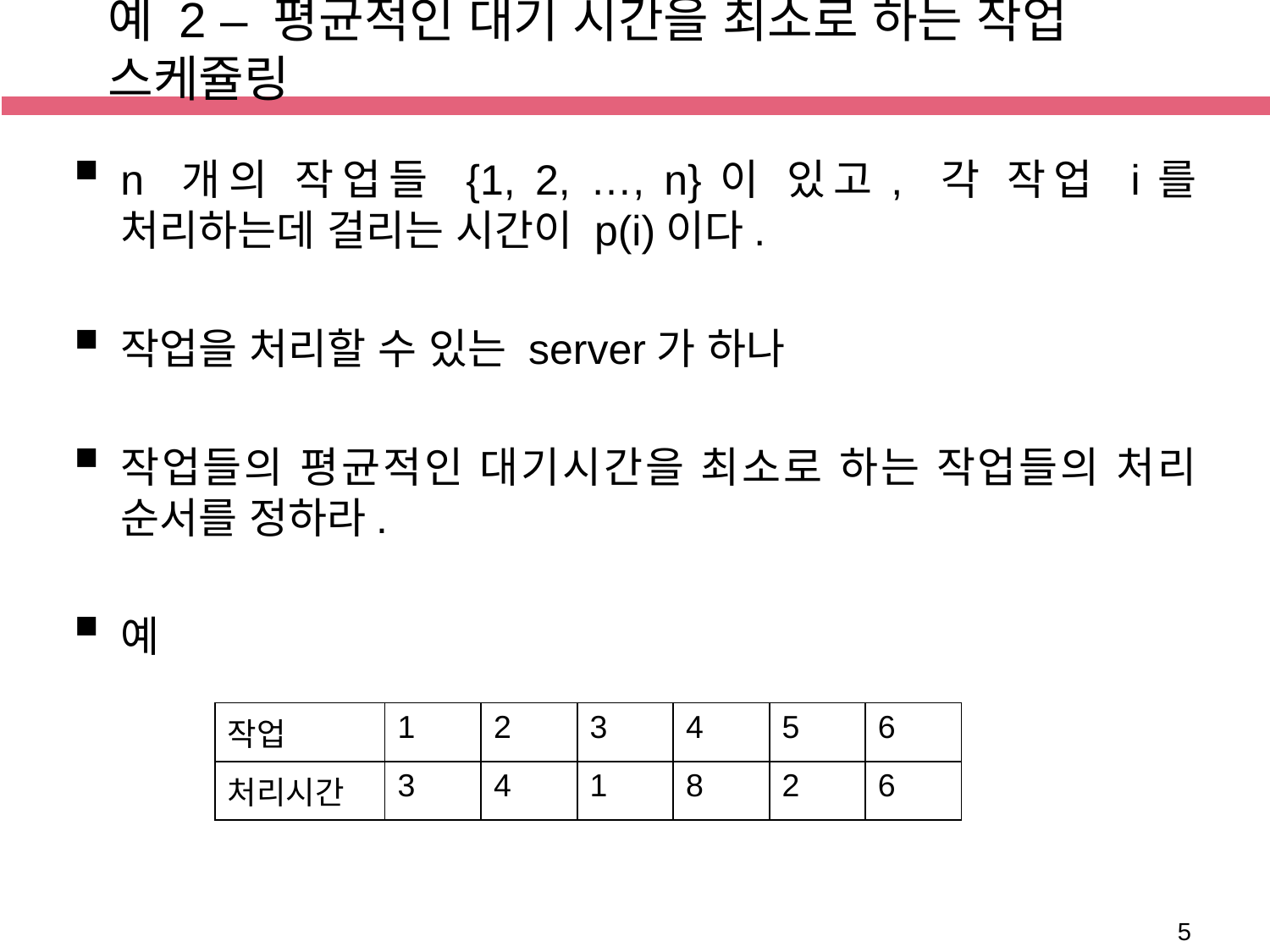

예 2 – 평균적인 대기 시간을 최소로 하는 작업 스케쥴링
n 개의 작업들 {1, 2, …, n}이 있고, 각 작업 i를 처리하는데 걸리는 시간이 p(i)이다.

작업을 처리할 수 있는 server가 하나

작업들의 평균적인 대기시간을 최소로 하는 작업들의 처리 순서를 정하라.

예

| 작업 | 1 | 2 | 3 | 4 | 5 | 6 |
| --- | --- | --- | --- | --- | --- | --- |
| 처리시간 | 3 | 4 | 1 | 8 | 2 | 6 |